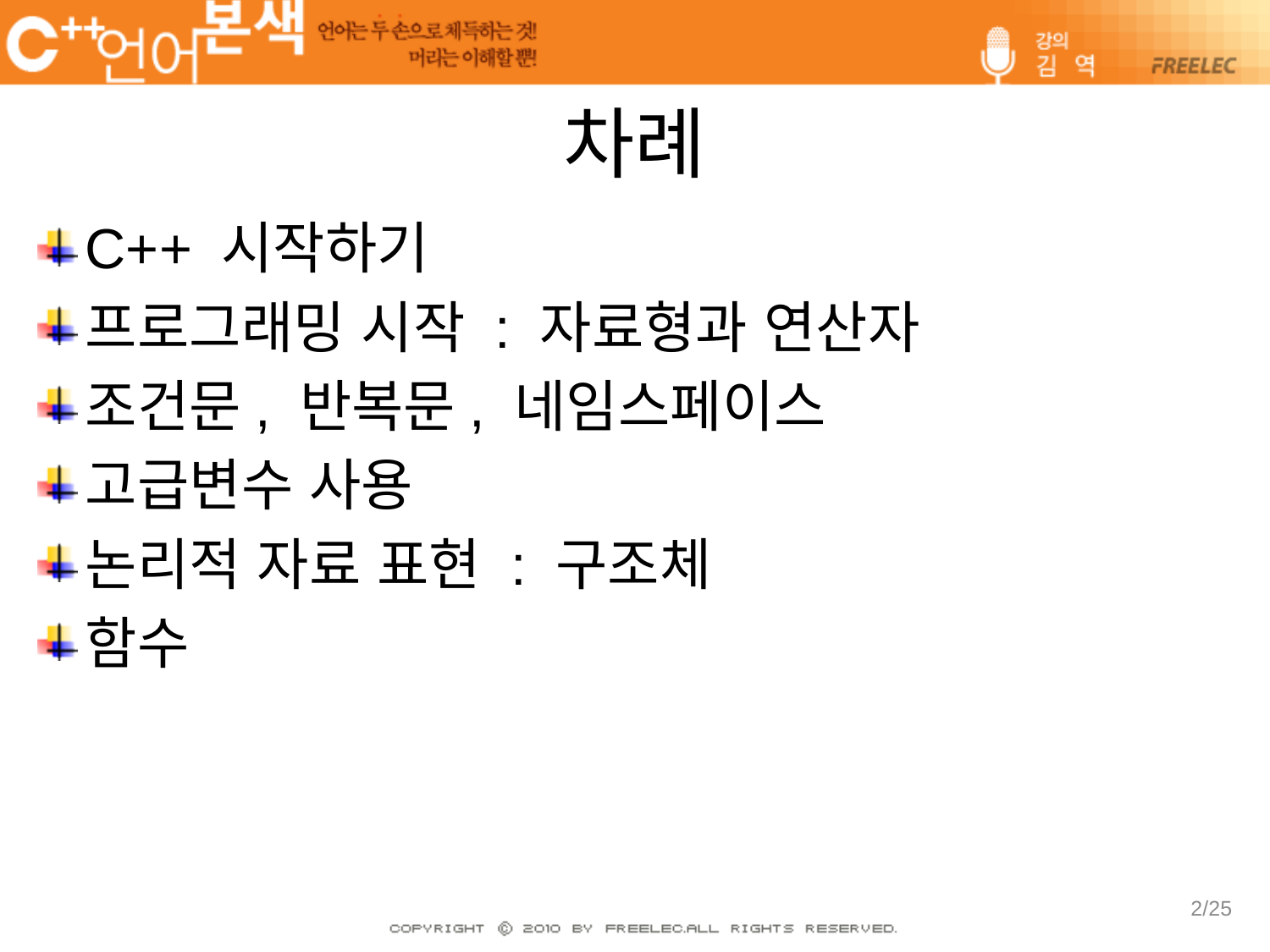

# 차례
C++ 시작하기
프로그래밍 시작 : 자료형과 연산자
조건문, 반복문, 네임스페이스
고급변수 사용
논리적 자료 표현 : 구조체
함수
2/25